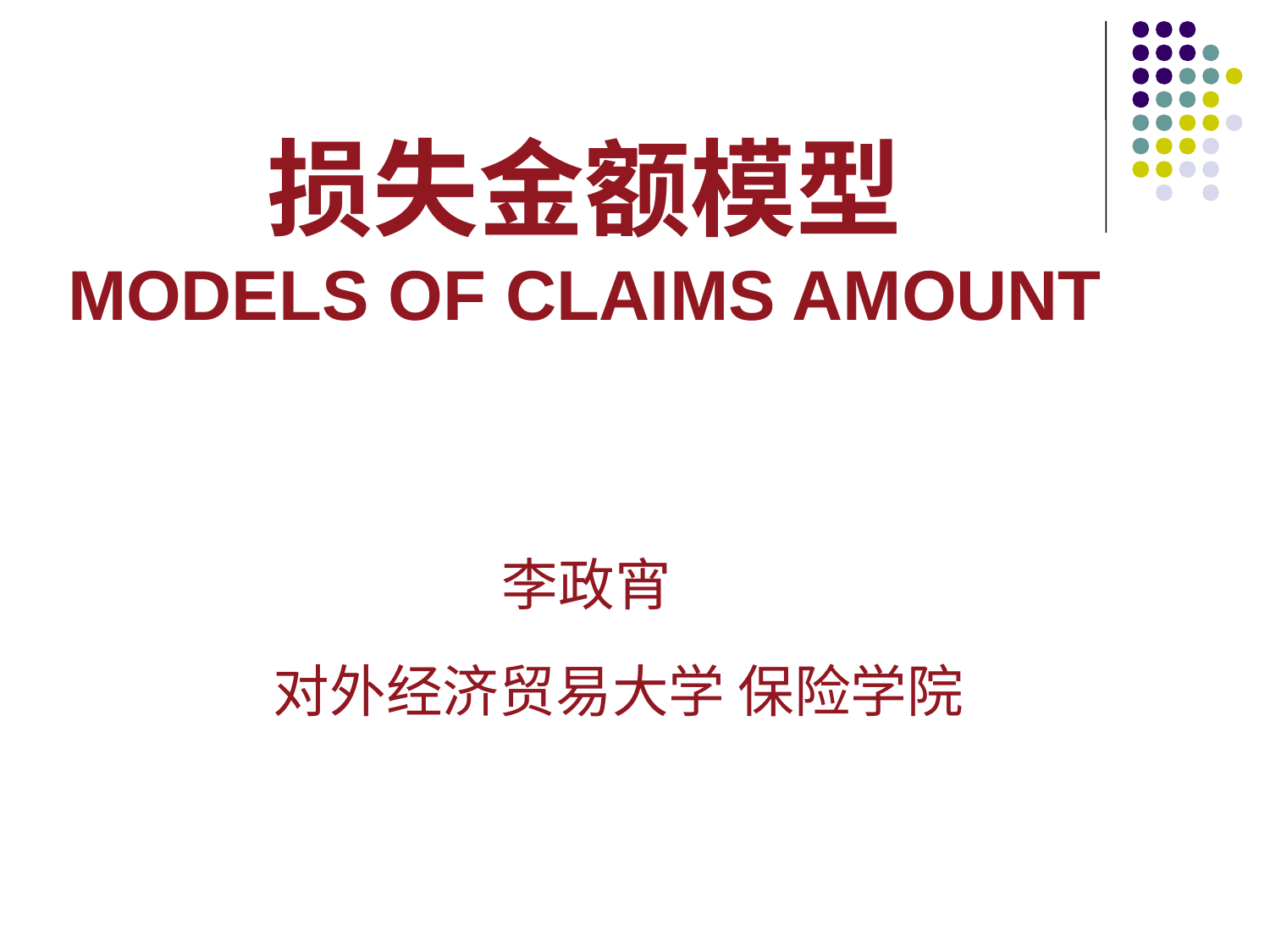

# 损失金额模型 models of claims amount
李政宵
    对外经济贸易大学 保险学院